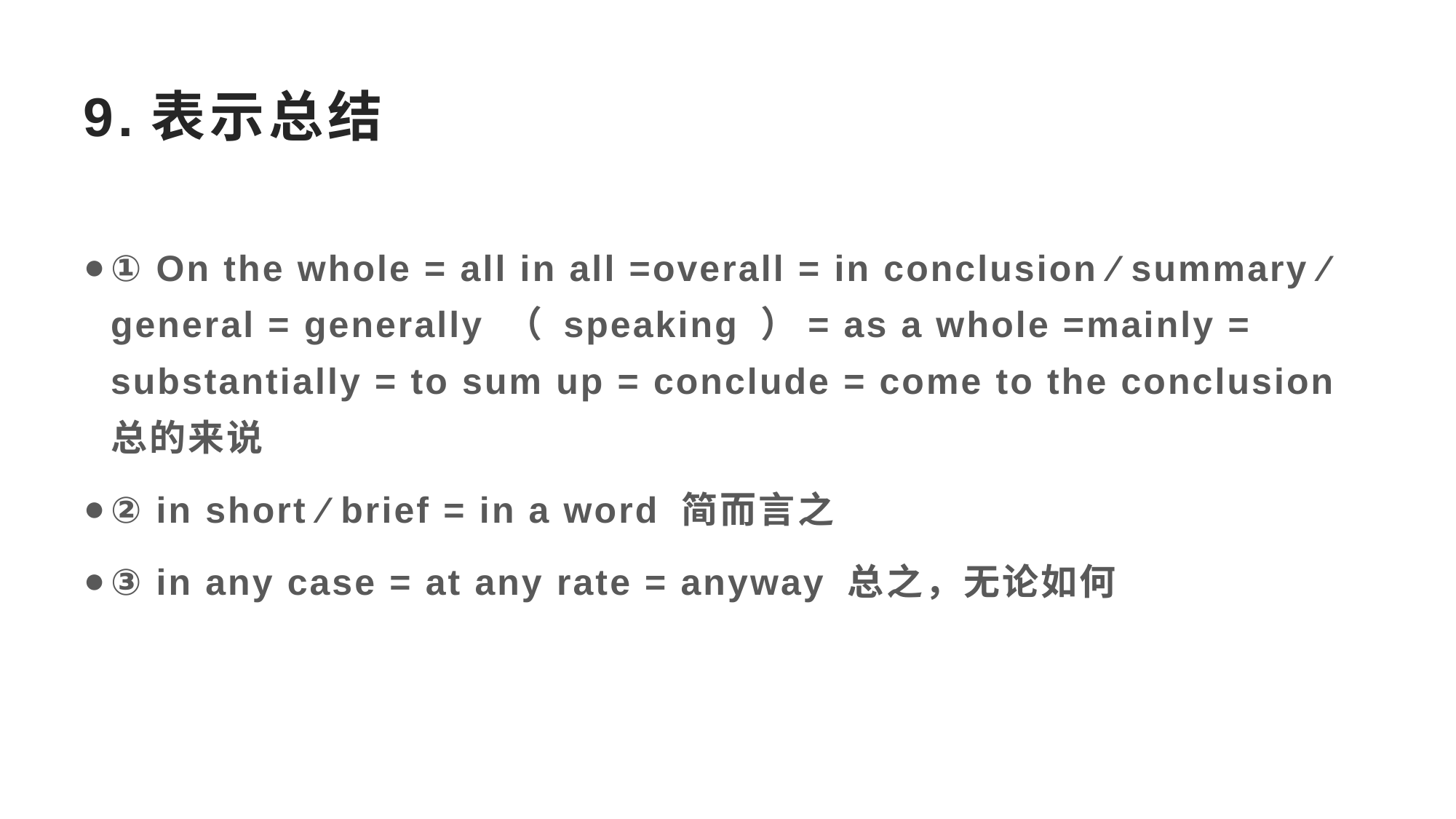

# 9.表示总结

① On the whole = all in all =overall = in conclusion ∕ summary ∕ general = generally （ speaking ）= as a whole =mainly = substantially = to sum up = conclude = come to the conclusion 总的来说
② in short ∕ brief = in a word 简而言之
③ in any case = at any rate = anyway 总之，无论如何